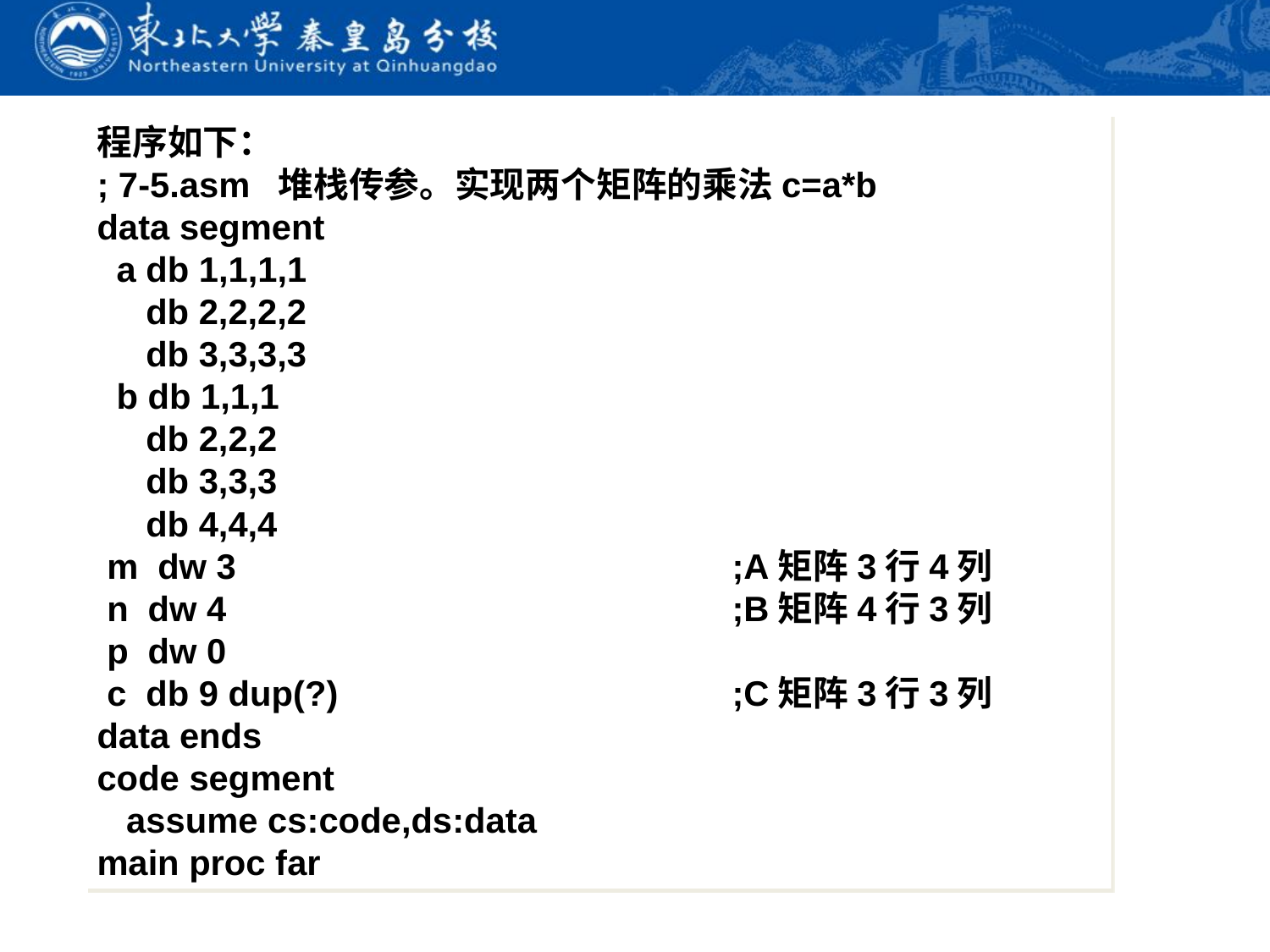

程序如下：
; 7-5.asm  堆栈传参。实现两个矩阵的乘法c=a*b
data segment
  a db 1,1,1,1
     db 2,2,2,2
     db 3,3,3,3
  b db 1,1,1
     db 2,2,2
     db 3,3,3
     db 4,4,4
 m  dw 3				;A矩阵3行4列
 n  dw 4				;B矩阵4行3列
 p  dw 0
 c  db 9 dup(?)				;C矩阵3行3列
data ends
code segment
   assume cs:code,ds:data
main proc far